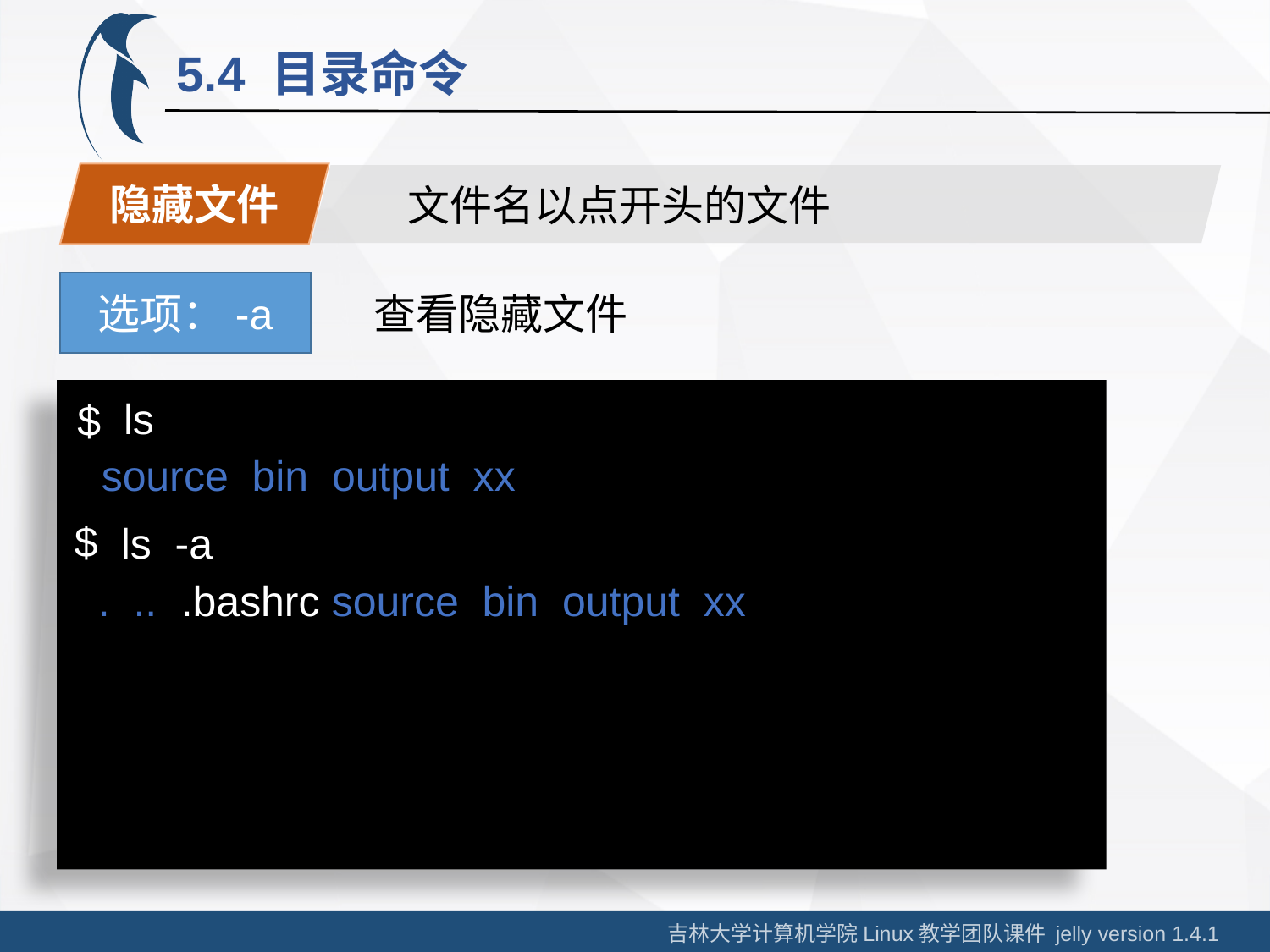

5.4 目录命令
隐藏文件
文件名以点开头的文件
选项：-a
查看隐藏文件

ls
$
source  bin  output  xx
$
ls  -a
.  ..  .bashrc source  bin  output  xx